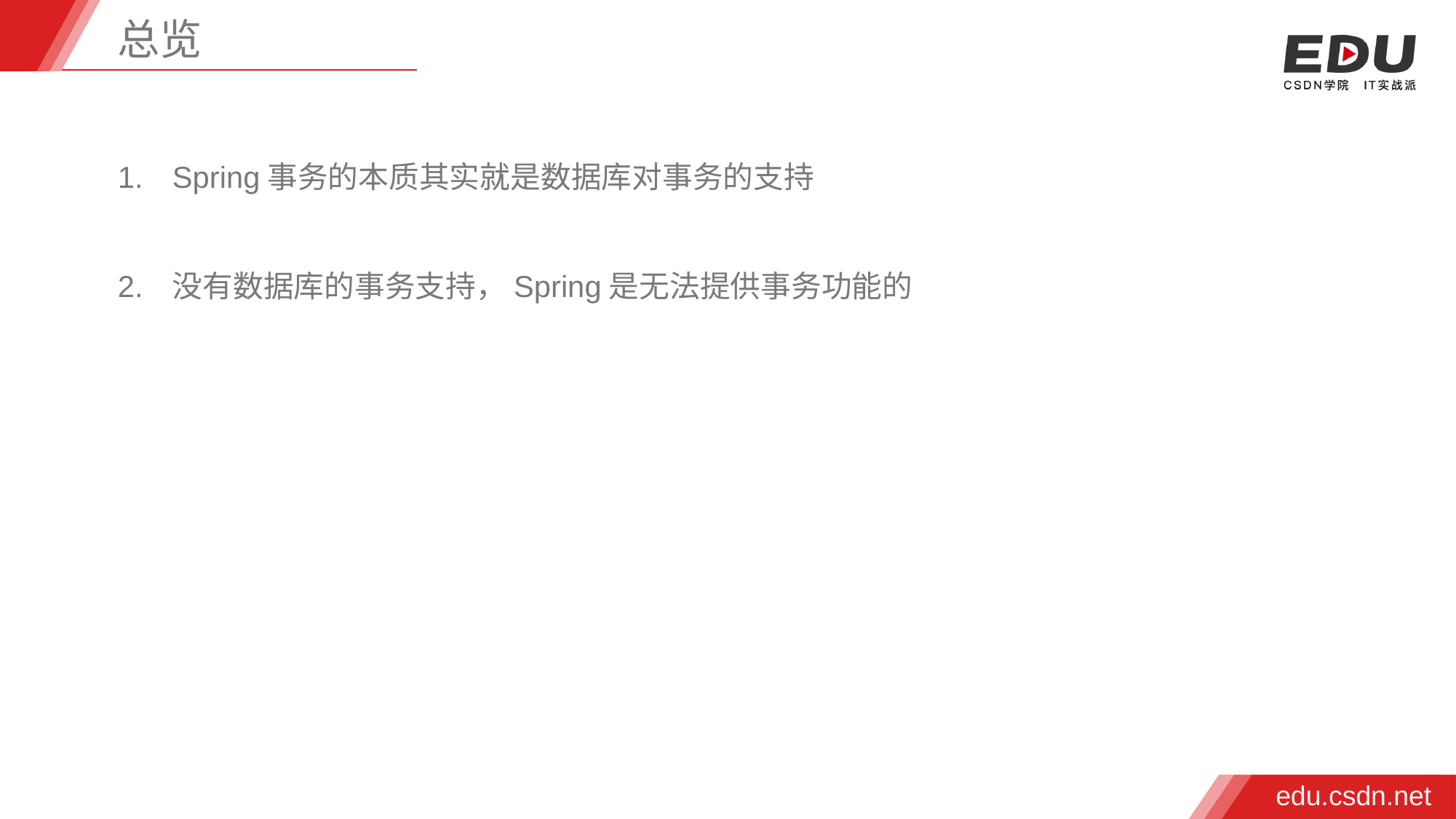

总览
Spring事务的本质其实就是数据库对事务的支持

没有数据库的事务支持，Spring是无法提供事务功能的
edu.csdn.net